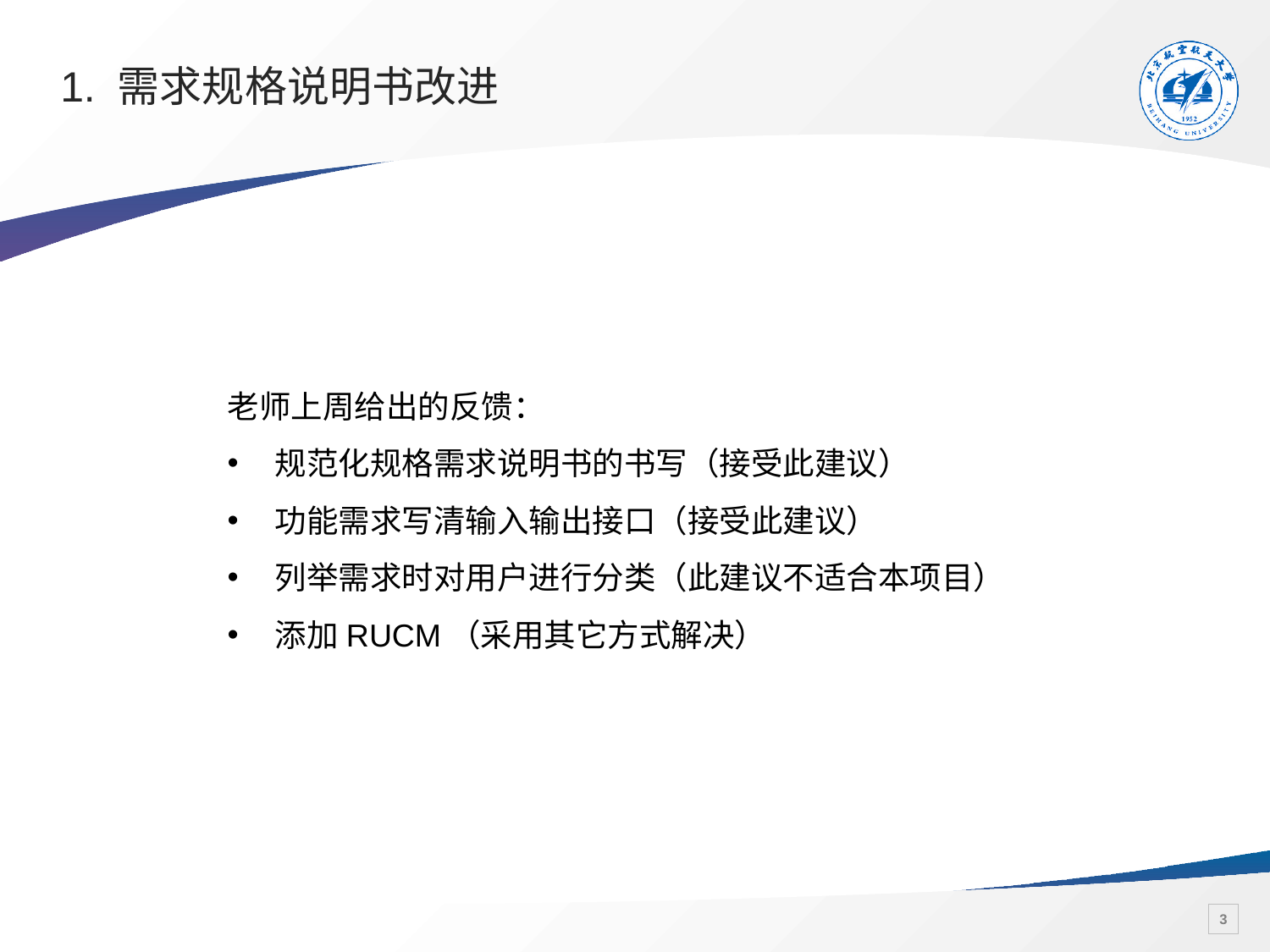

# 1. 需求规格说明书改进
老师上周给出的反馈：
规范化规格需求说明书的书写（接受此建议）
功能需求写清输入输出接口（接受此建议）
列举需求时对用户进行分类（此建议不适合本项目）
添加RUCM（采用其它方式解决）